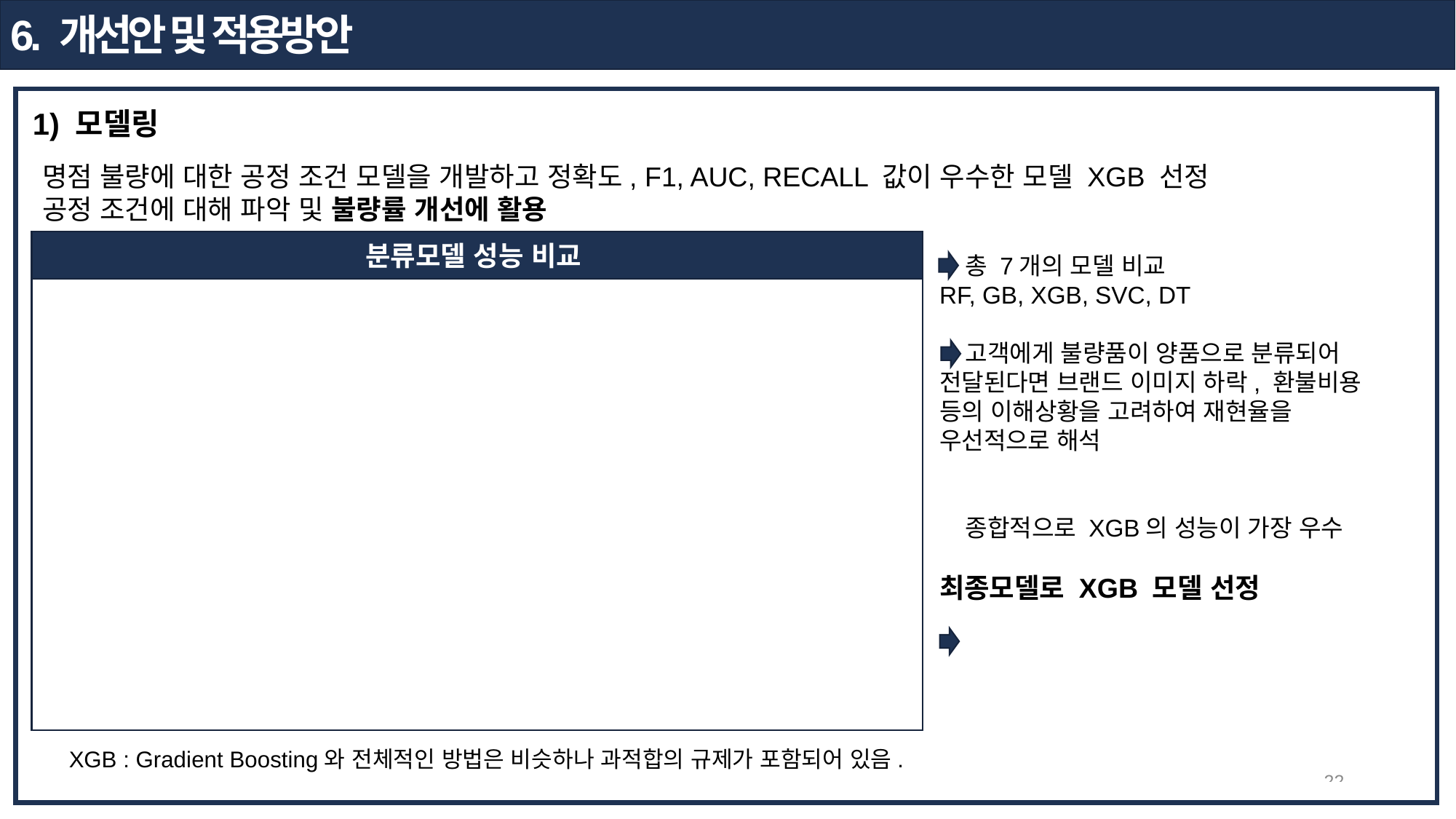

6. 개선안 및 적용방안

1) 모델링
명점 불량에 대한 공정 조건 모델을 개발하고 정확도, F1, AUC, RECALL 값이 우수한 모델 XGB 선정
공정 조건에 대해 파악 및 불량률 개선에 활용

분류모델 성능 비교
   총 7개의 모델 비교
RF, GB, XGB, SVC, DT

   고객에게 불량품이 양품으로 분류되어 전달된다면 브랜드 이미지 하락, 환불비용 등의 이해상황을 고려하여 재현율을 우선적으로 해석

   종합적으로 XGB의 성능이 가장 우수

최종모델로 XGB 모델 선정

XGB : Gradient Boosting와 전체적인 방법은 비슷하나 과적합의 규제가 포함되어 있음.
22